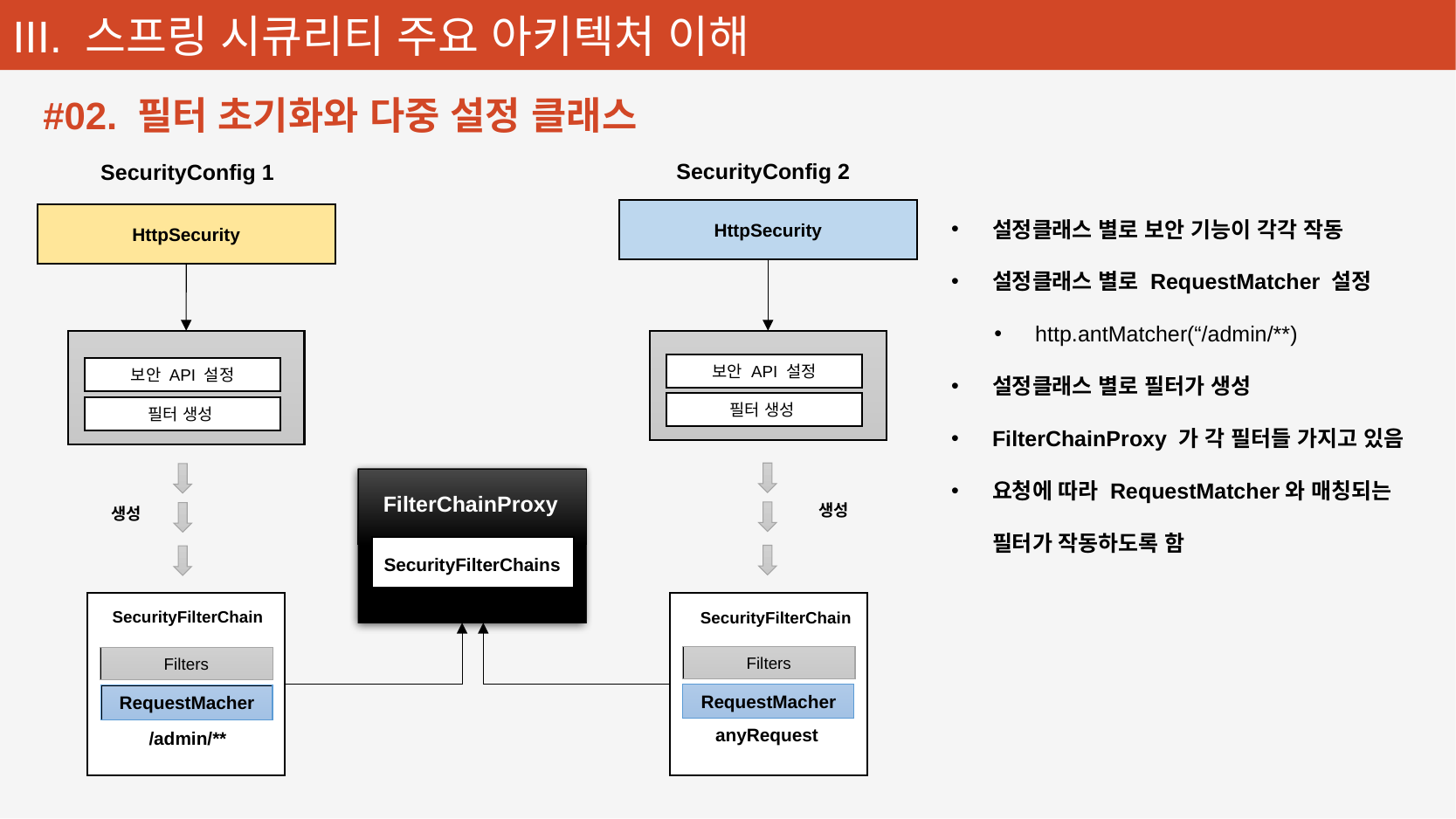

#02. 필터 초기화와 다중 설정 클래스
SecurityConfig 2
SecurityConfig 1
설정클래스 별로 보안 기능이 각각 작동
설정클래스 별로 RequestMatcher 설정
http.antMatcher(“/admin/**)
설정클래스 별로 필터가 생성
FilterChainProxy 가 각 필터들 가지고 있음
요청에 따라 RequestMatcher와 매칭되는 필터가 작동하도록 함
HttpSecurity
HttpSecurity

보안 API 설정
보안 API 설정
필터 생성
필터 생성

FilterChainProxy
 생성
 생성

SecurityFilterChains

SecurityFilterChain
SecurityFilterChain
Filters
Filters
RequestMacher
RequestMacher
 anyRequest
 /admin/**